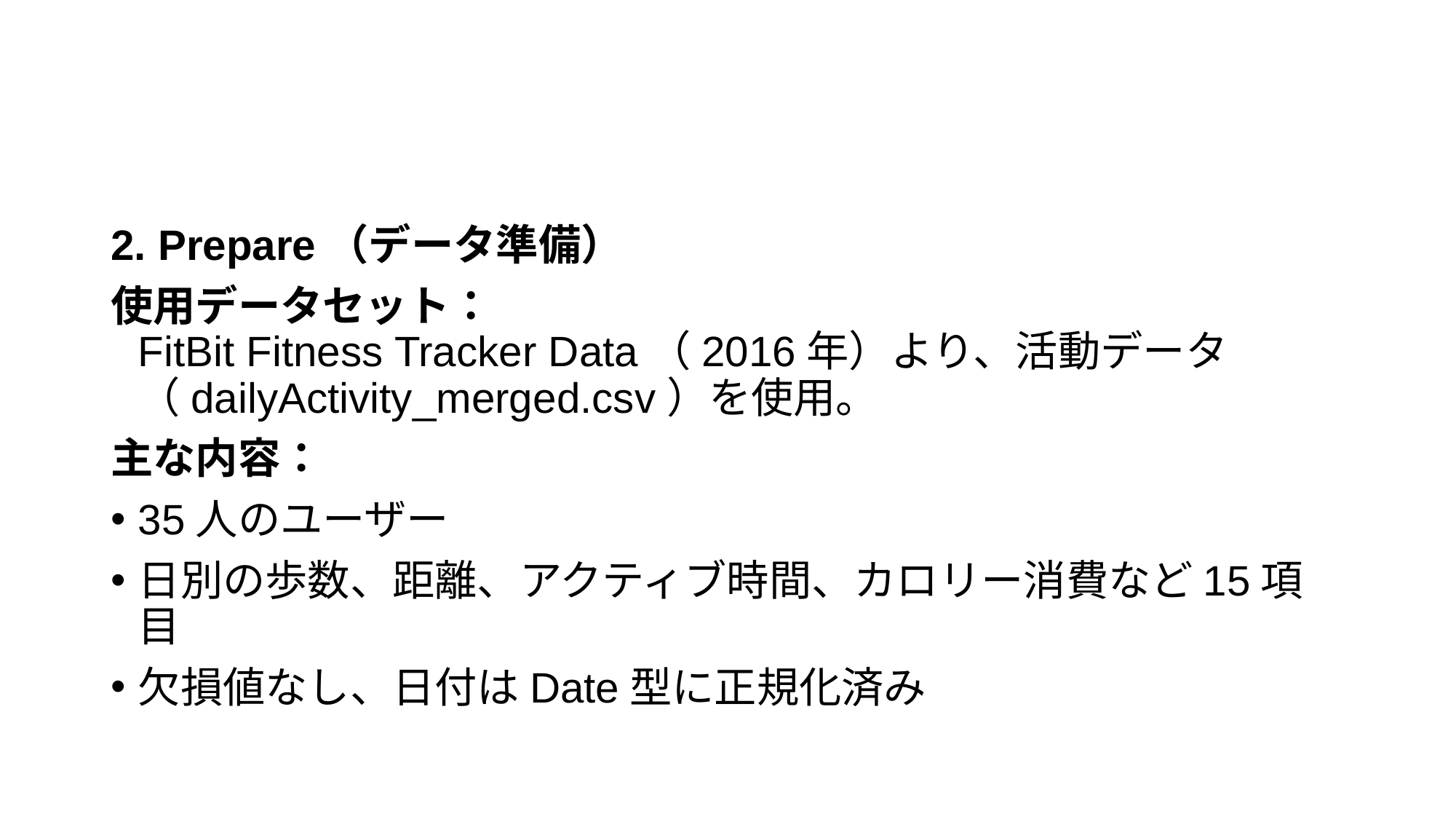

#
2. Prepare（データ準備）
使用データセット：
FitBit Fitness Tracker Data（2016年）より、活動データ（dailyActivity_merged.csv）を使用。
主な内容：
35人のユーザー
日別の歩数、距離、アクティブ時間、カロリー消費など15項目
欠損値なし、日付はDate型に正規化済み